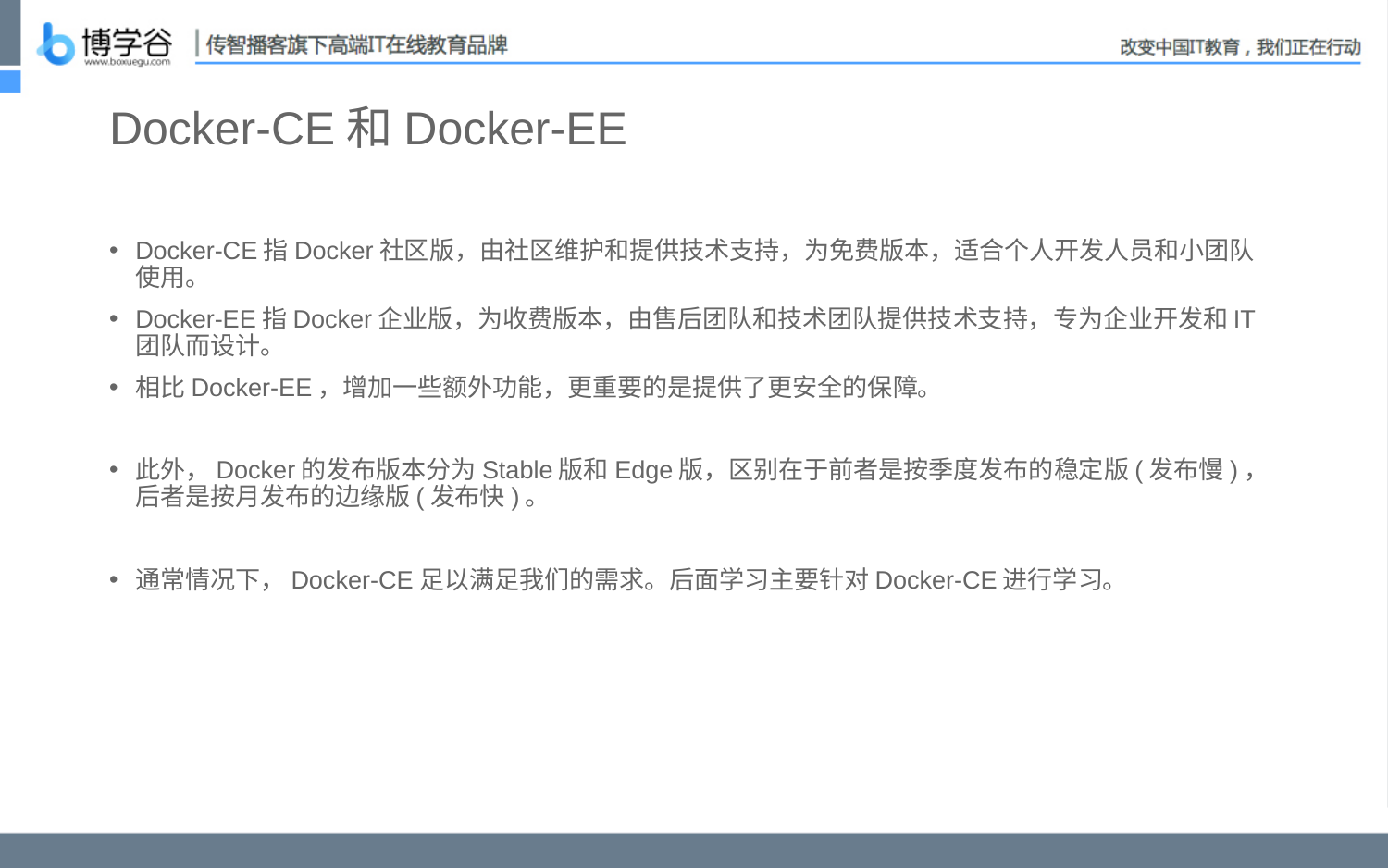

# Docker-CE和Docker-EE
Docker-CE指Docker社区版，由社区维护和提供技术支持，为免费版本，适合个人开发人员和小团队使用。
Docker-EE指Docker企业版，为收费版本，由售后团队和技术团队提供技术支持，专为企业开发和IT团队而设计。
相比Docker-EE，增加一些额外功能，更重要的是提供了更安全的保障。

此外，Docker的发布版本分为Stable版和Edge版，区别在于前者是按季度发布的稳定版(发布慢)，后者是按月发布的边缘版(发布快)。

通常情况下，Docker-CE足以满足我们的需求。后面学习主要针对Docker-CE进行学习。